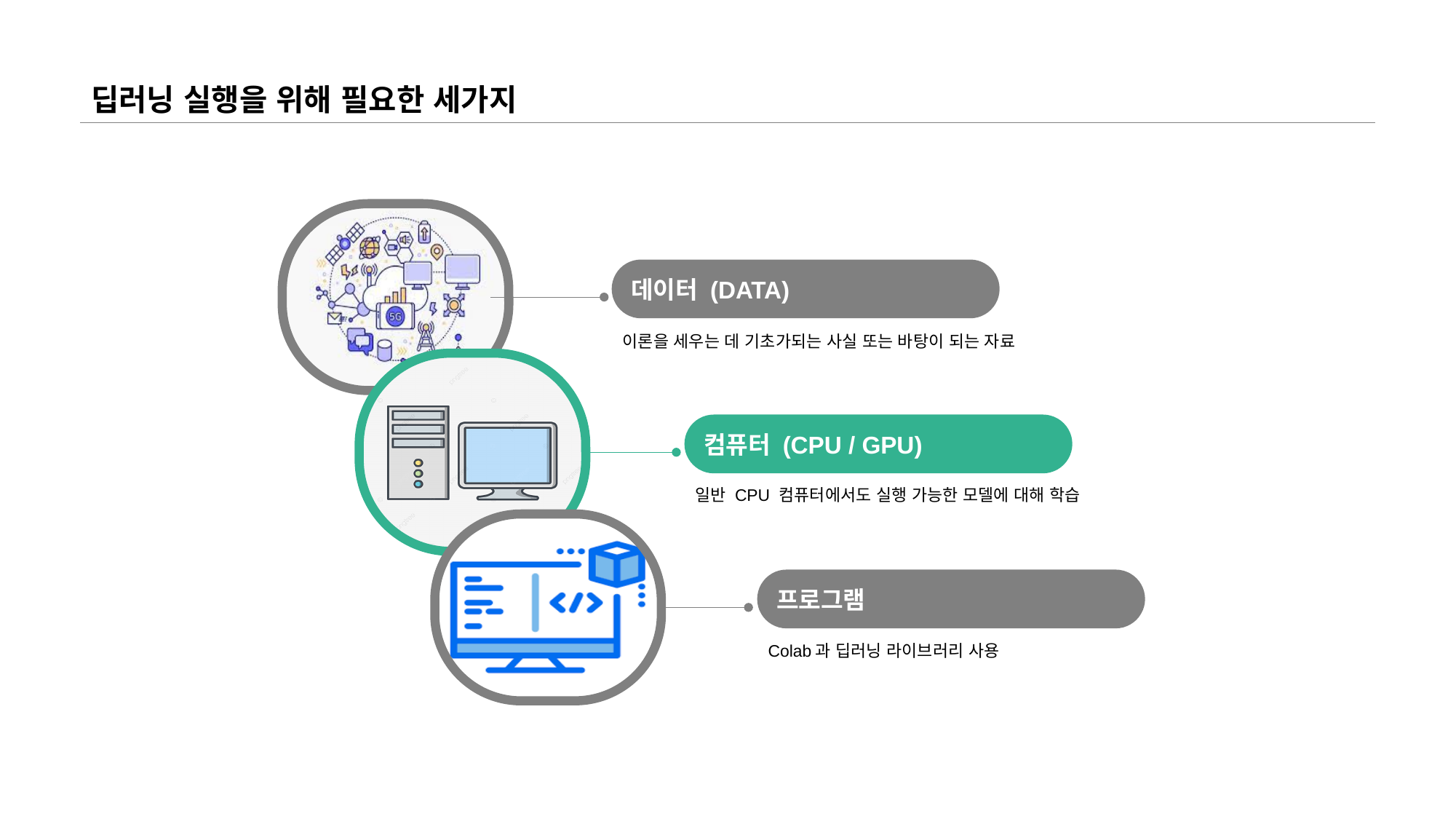

# 딥러닝 실행을 위해 필요한 세가지

데이터 (DATA)
이론을 세우는 데 기초가되는 사실 또는 바탕이 되는 자료

컴퓨터 (CPU / GPU)
일반 CPU 컴퓨터에서도 실행 가능한 모델에 대해 학습

프로그램
Colab과 딥러닝 라이브러리 사용